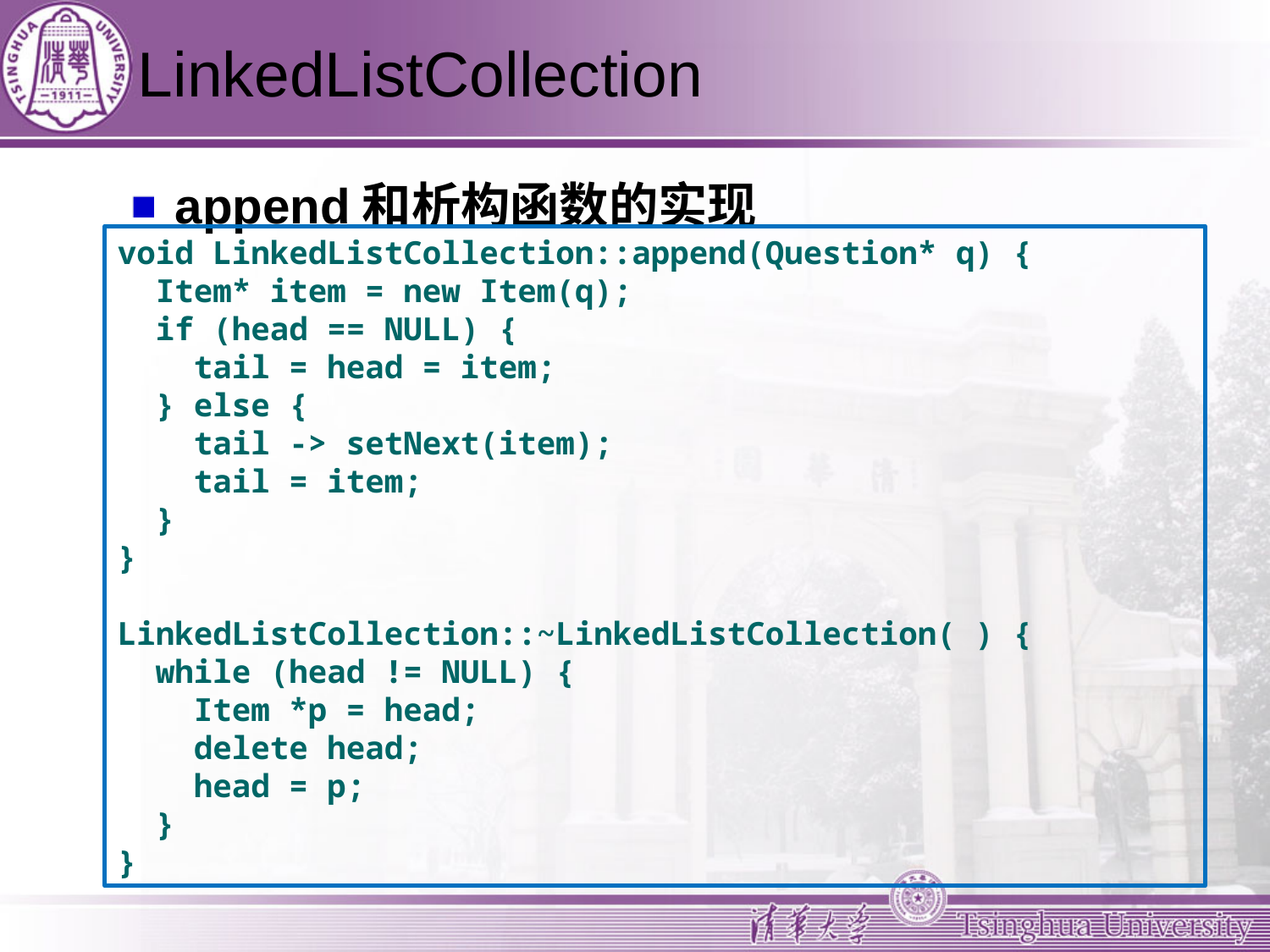

# LinkedListCollection
append和析构函数的实现
void LinkedListCollection::append(Question* q) {
  Item* item = new Item(q);
  if (head == NULL) {
    tail = head = item;
  } else {
    tail -> setNext(item);
    tail = item;
  }
}

LinkedListCollection::~LinkedListCollection( ) {
  while (head != NULL) {
    Item *p = head;
    delete head;
    head = p;
  }
}